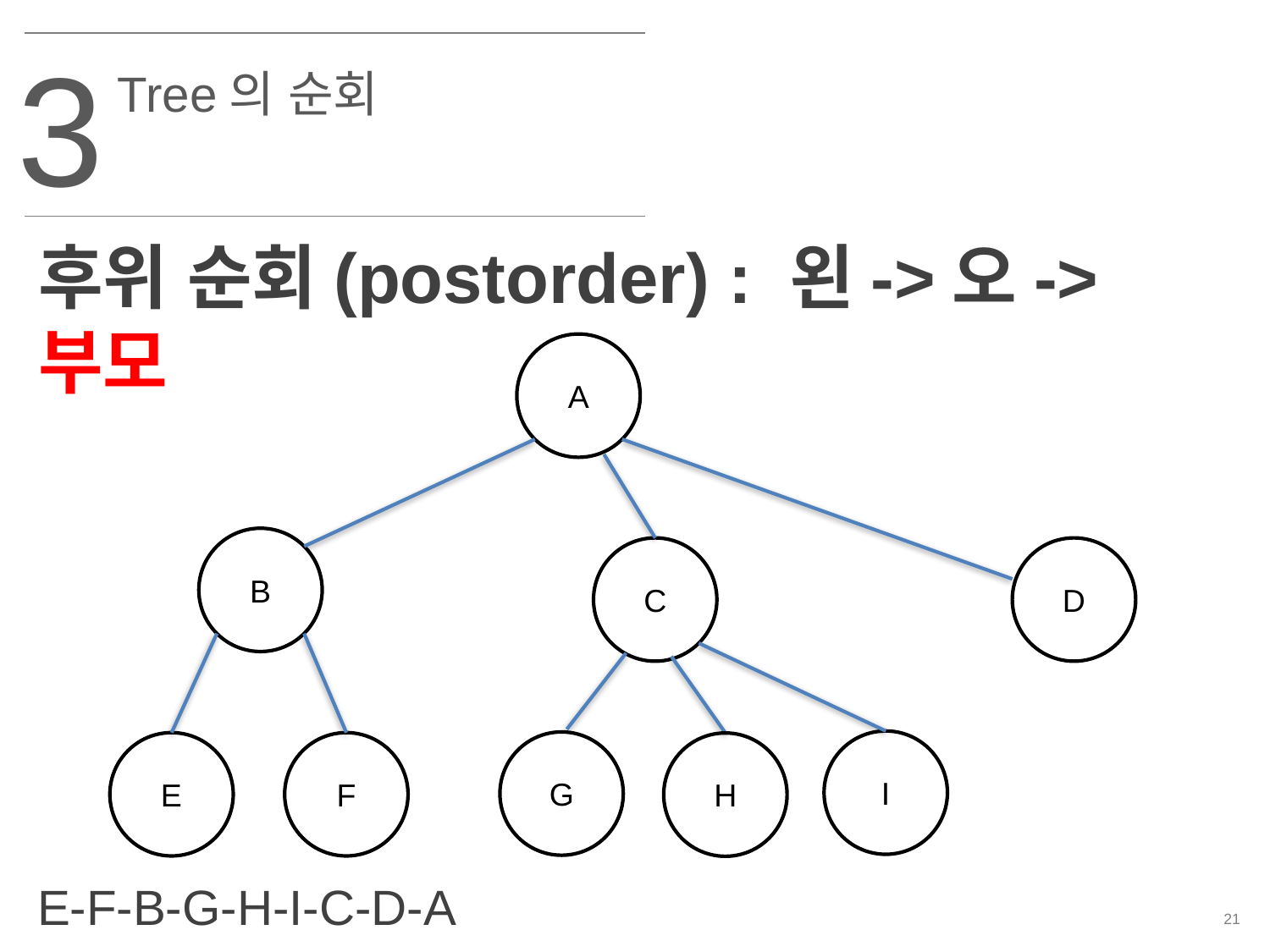

3
Tree의 순회
후위 순회(postorder) : 왼->오->부모
A
B
C
D
I
G
E
F
H
E-F-B-G-H-I-C-D-A